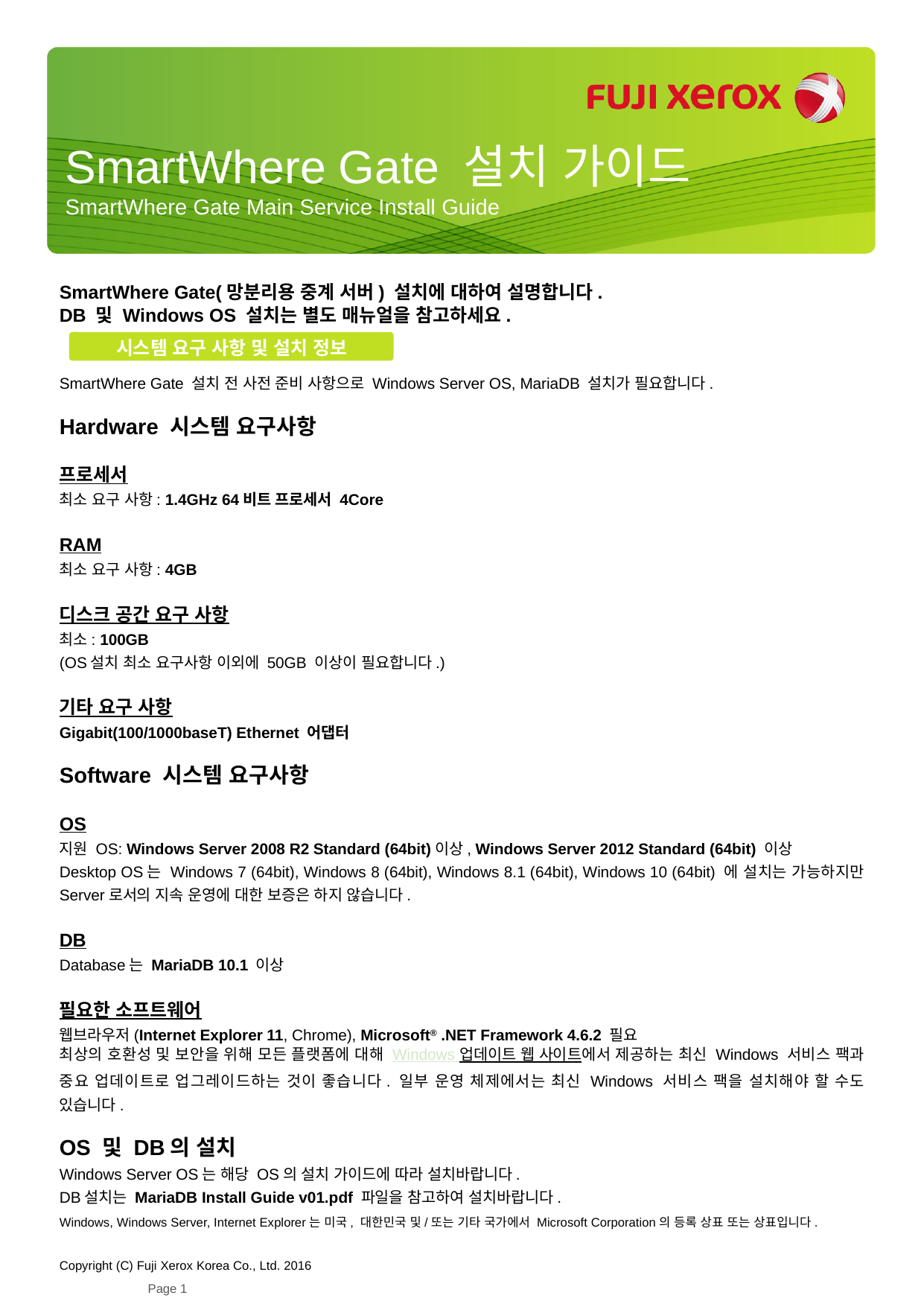

# SmartWhere Gate 설치 가이드
SmartWhere Gate Main Service Install Guide
SmartWhere Gate(망분리용 중계 서버) 설치에 대하여 설명합니다.
DB 및 Windows OS 설치는 별도 매뉴얼을 참고하세요.

시스템 요구 사항 및 설치 정보
SmartWhere Gate 설치 전 사전 준비 사항으로 Windows Server OS, MariaDB 설치가 필요합니다.

Hardware 시스템 요구사항

프로세서
최소 요구 사항: 1.4GHz 64비트 프로세서 4Core

RAM
최소 요구 사항: 4GB

디스크 공간 요구 사항
최소: 100GB
(OS설치 최소 요구사항 이외에 50GB 이상이 필요합니다.)

기타 요구 사항
Gigabit(100/1000baseT) Ethernet 어댑터

Software 시스템 요구사항

OS
지원 OS: Windows Server 2008 R2 Standard (64bit)이상, Windows Server 2012 Standard (64bit) 이상
Desktop OS는 Windows 7 (64bit), Windows 8 (64bit), Windows 8.1 (64bit), Windows 10 (64bit) 에 설치는 가능하지만 Server로서의 지속 운영에 대한 보증은 하지 않습니다.

DB
Database는 MariaDB 10.1 이상

필요한 소프트웨어
웹브라우저(Internet Explorer 11, Chrome), Microsoft® .NET Framework 4.6.2 필요
최상의 호환성 및 보안을 위해 모든 플랫폼에 대해 Windows 업데이트 웹 사이트에서 제공하는 최신 Windows 서비스 팩과 중요 업데이트로 업그레이드하는 것이 좋습니다. 일부 운영 체제에서는 최신 Windows 서비스 팩을 설치해야 할 수도 있습니다.

OS 및 DB의 설치
Windows Server OS는 해당 OS의 설치 가이드에 따라 설치바랍니다.
DB설치는 MariaDB Install Guide v01.pdf 파일을 참고하여 설치바랍니다.
Windows, Windows Server, Internet Explorer는 미국, 대한민국 및/또는 기타 국가에서 Microsoft Corporation의 등록 상표 또는 상표입니다.
Copyright (C) Fuji Xerox Korea Co., Ltd. 2016                                                                                                                                                                                      Page 1